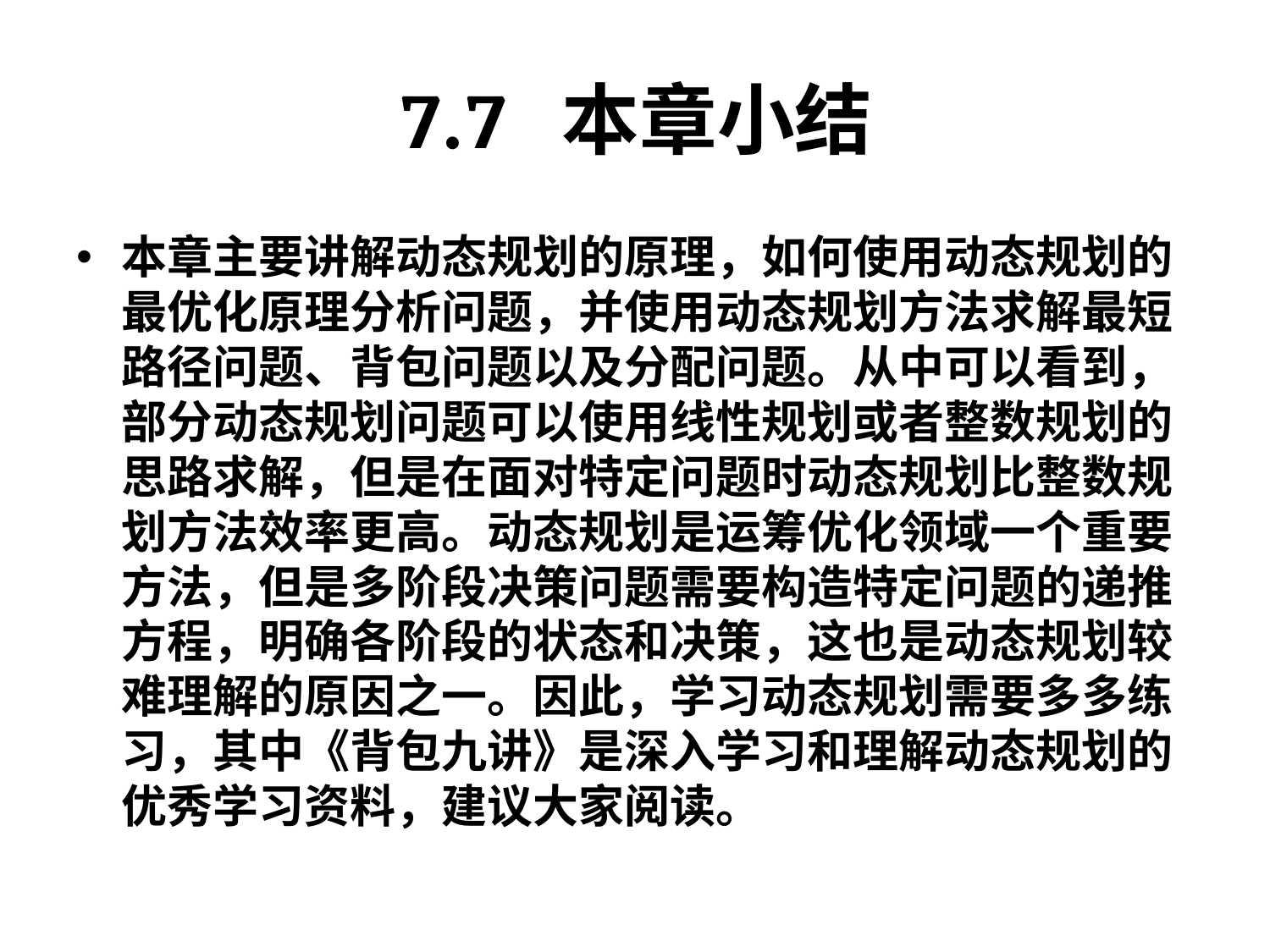

# 7.7  本章小结
本章主要讲解动态规划的原理，如何使用动态规划的最优化原理分析问题，并使用动态规划方法求解最短路径问题、背包问题以及分配问题。从中可以看到，部分动态规划问题可以使用线性规划或者整数规划的思路求解，但是在面对特定问题时动态规划比整数规划方法效率更高。动态规划是运筹优化领域一个重要方法，但是多阶段决策问题需要构造特定问题的递推方程，明确各阶段的状态和决策，这也是动态规划较难理解的原因之一。因此，学习动态规划需要多多练习，其中《背包九讲》是深入学习和理解动态规划的优秀学习资料，建议大家阅读。